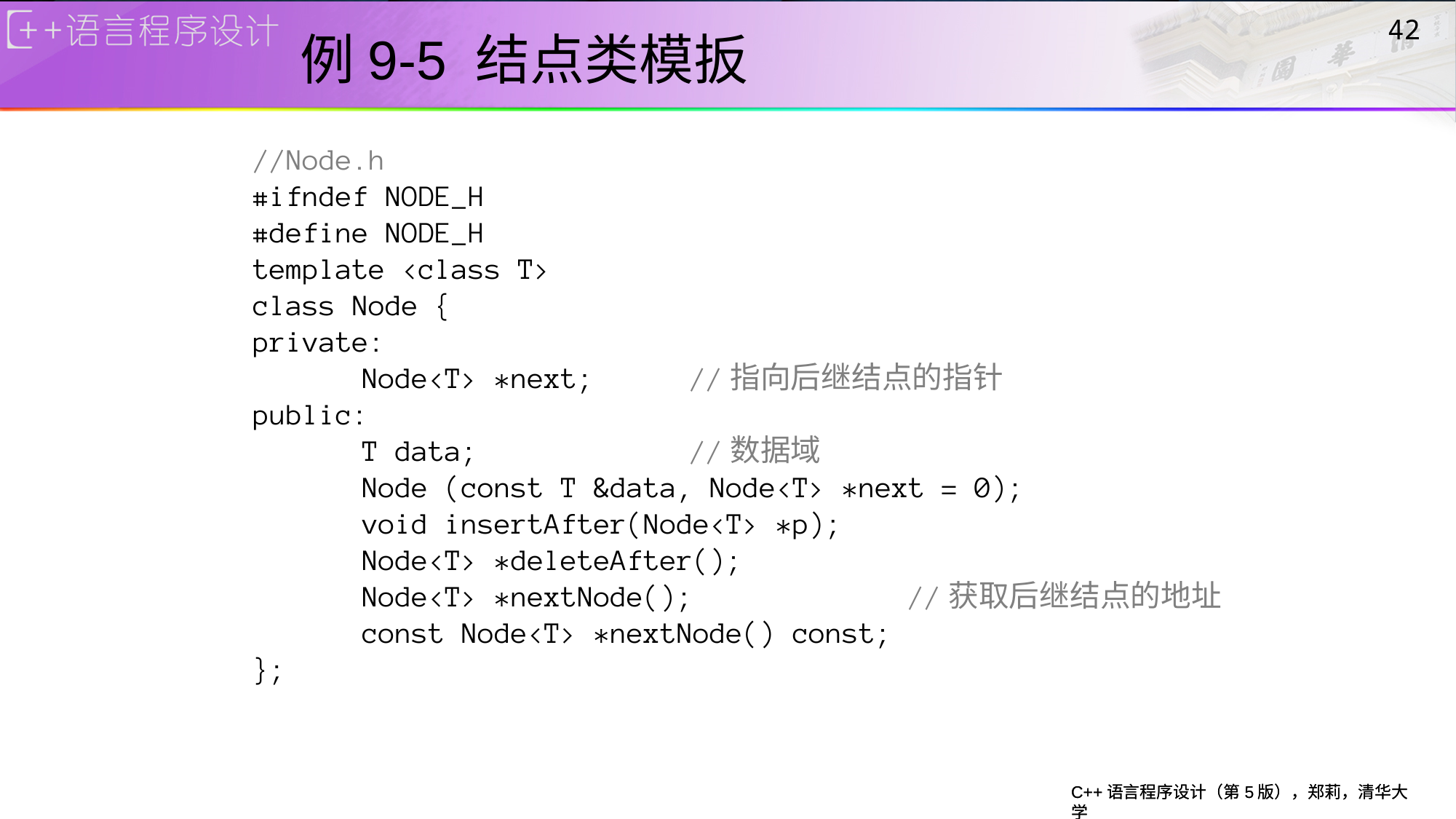

# 例9-5 结点类模扳
42
//Node.h
#ifndef NODE_H
#define NODE_H
template <class T>
class Node {
private:
	Node<T> *next;	//指向后继结点的指针
public:
	T data;		//数据域
	Node (const T &data, Node<T> *next = 0);
	void insertAfter(Node<T> *p);
	Node<T> *deleteAfter();
	Node<T> *nextNode();		//获取后继结点的地址
	const Node<T> *nextNode() const;
};